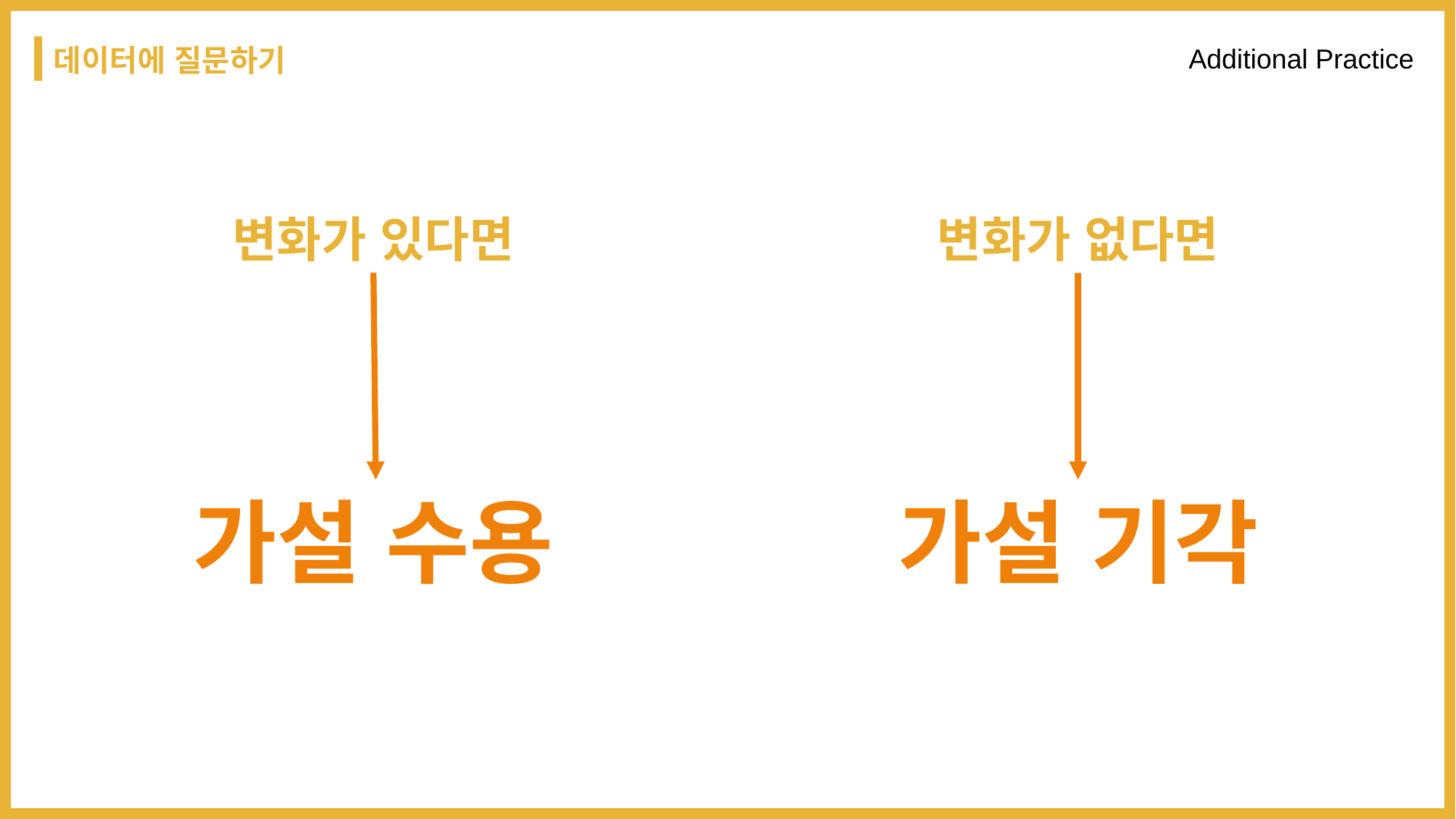

데이터에 질문하기
Additional Practice
변화가 있다면
변화가 없다면
가설 수용
가설 기각